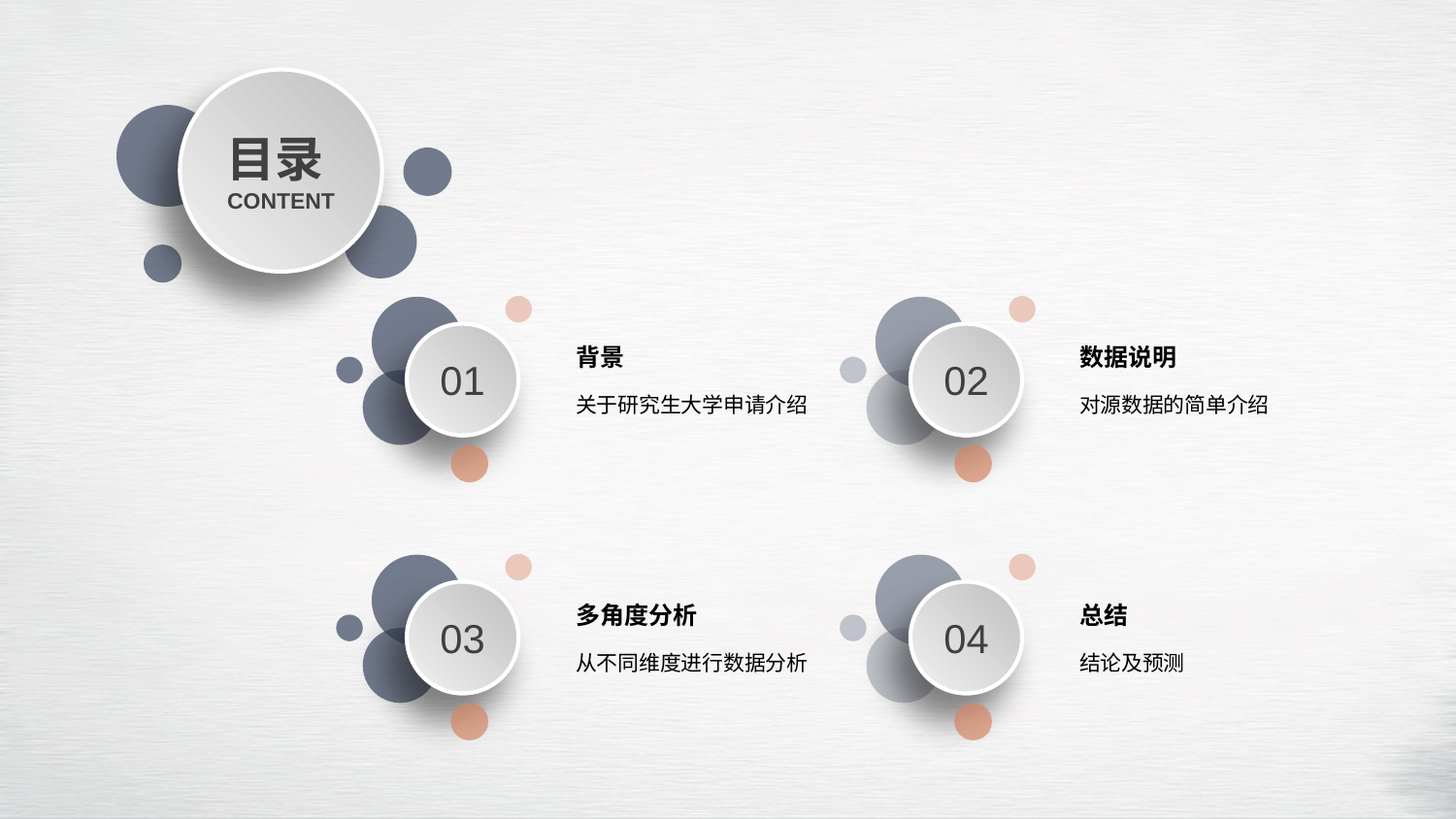

目录
CONTENT

01

背景
关于研究生大学申请介绍

02

数据说明
对源数据的简单介绍

03

多角度分析
从不同维度进行数据分析

04

总结
结论及预测